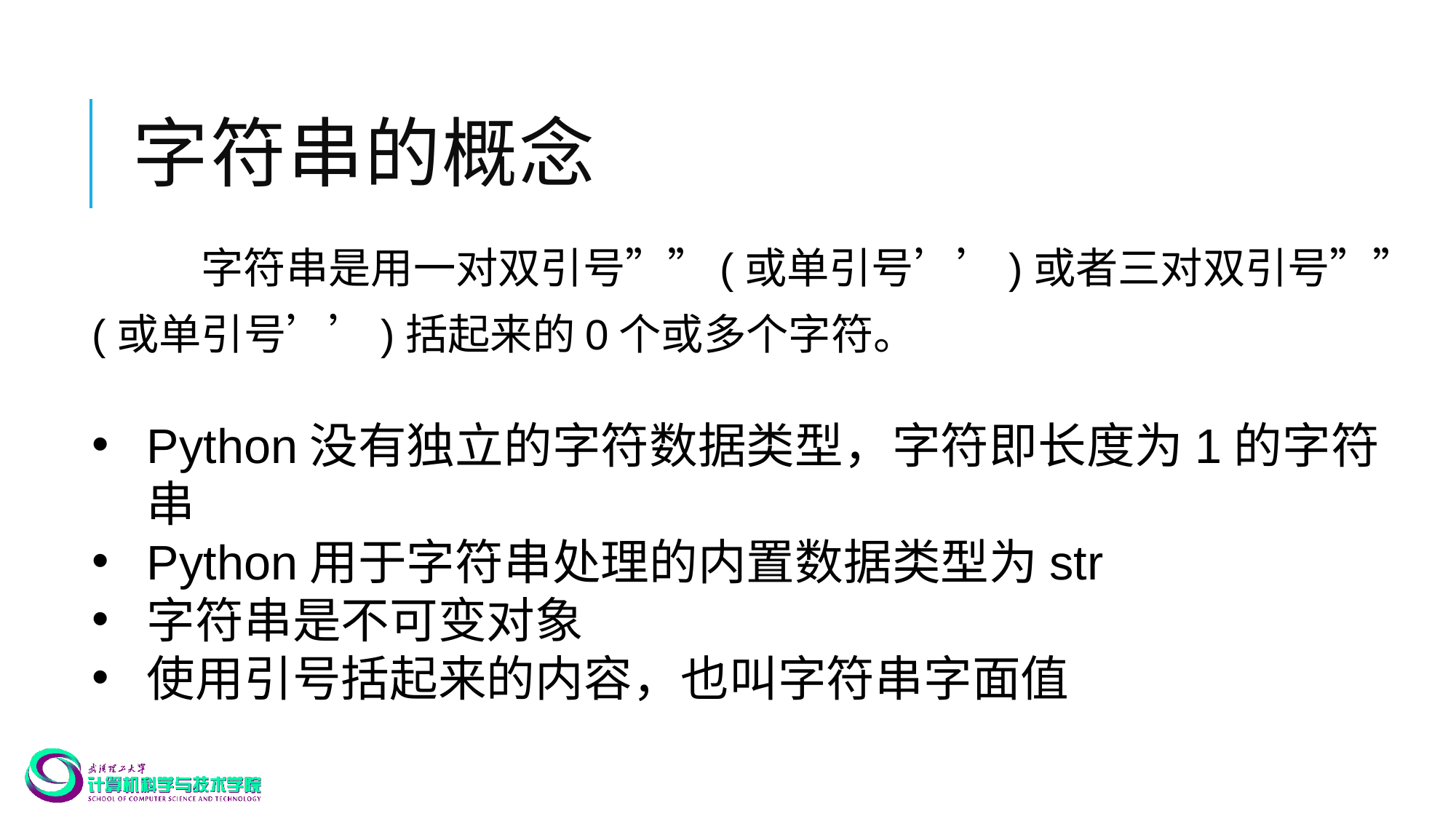

# 字符串的概念
	字符串是用一对双引号””(或单引号’’)或者三对双引号””(或单引号’’)括起来的0个或多个字符。
Python没有独立的字符数据类型，字符即长度为1的字符串
Python用于字符串处理的内置数据类型为str
字符串是不可变对象
使用引号括起来的内容，也叫字符串字面值